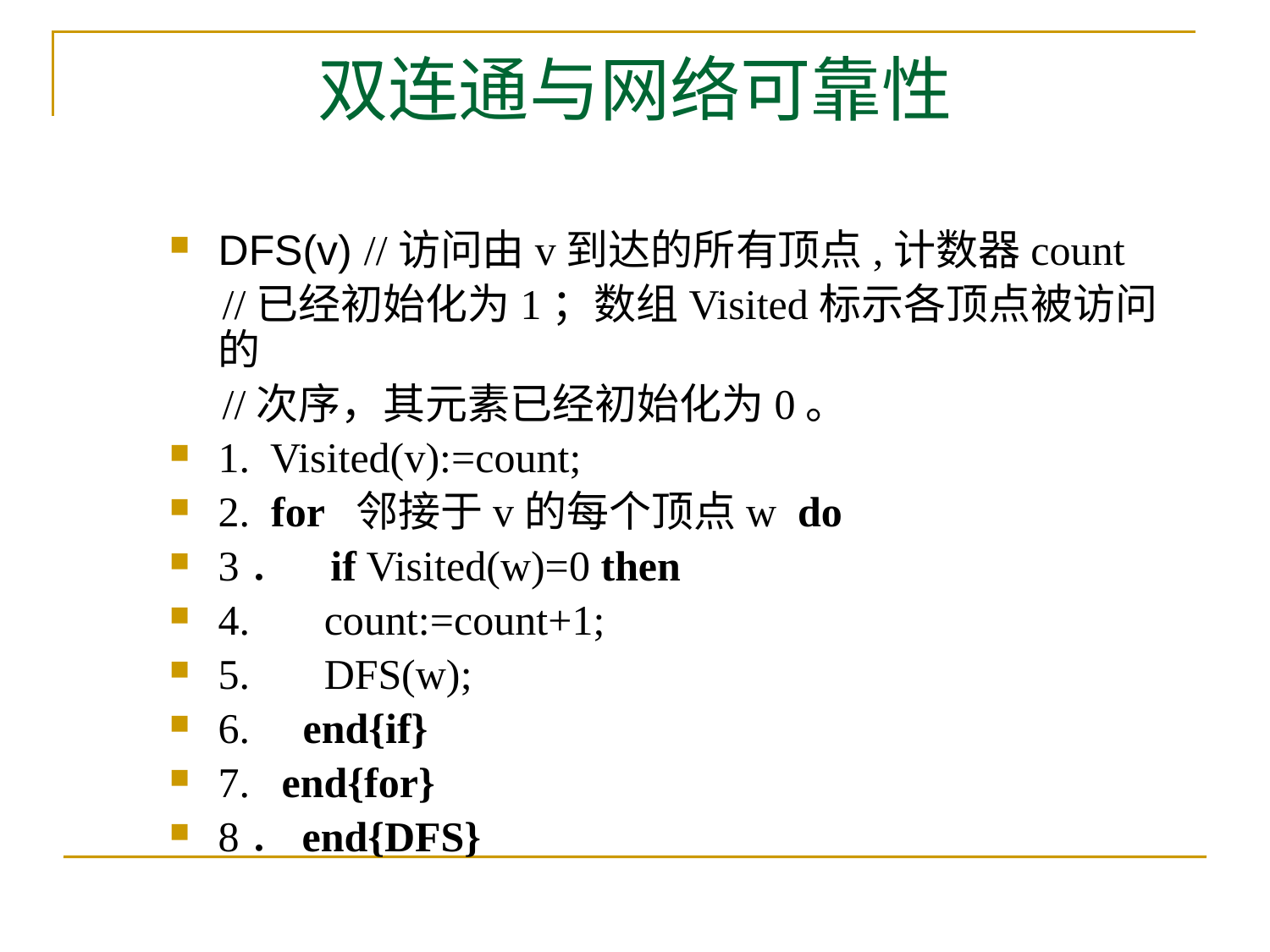

# 双连通与网络可靠性
DFS(v) //访问由v到达的所有顶点,计数器count
     //已经初始化为1；数组Visited标示各顶点被访问的
     //次序，其元素已经初始化为0。
1.  Visited(v):=count;
2.  for  邻接于v的每个顶点w  do
3．   if Visited(w)=0 then
4.       count:=count+1;
5.       DFS(w);
6.     end{if}
7.   end{for}
8．end{DFS}